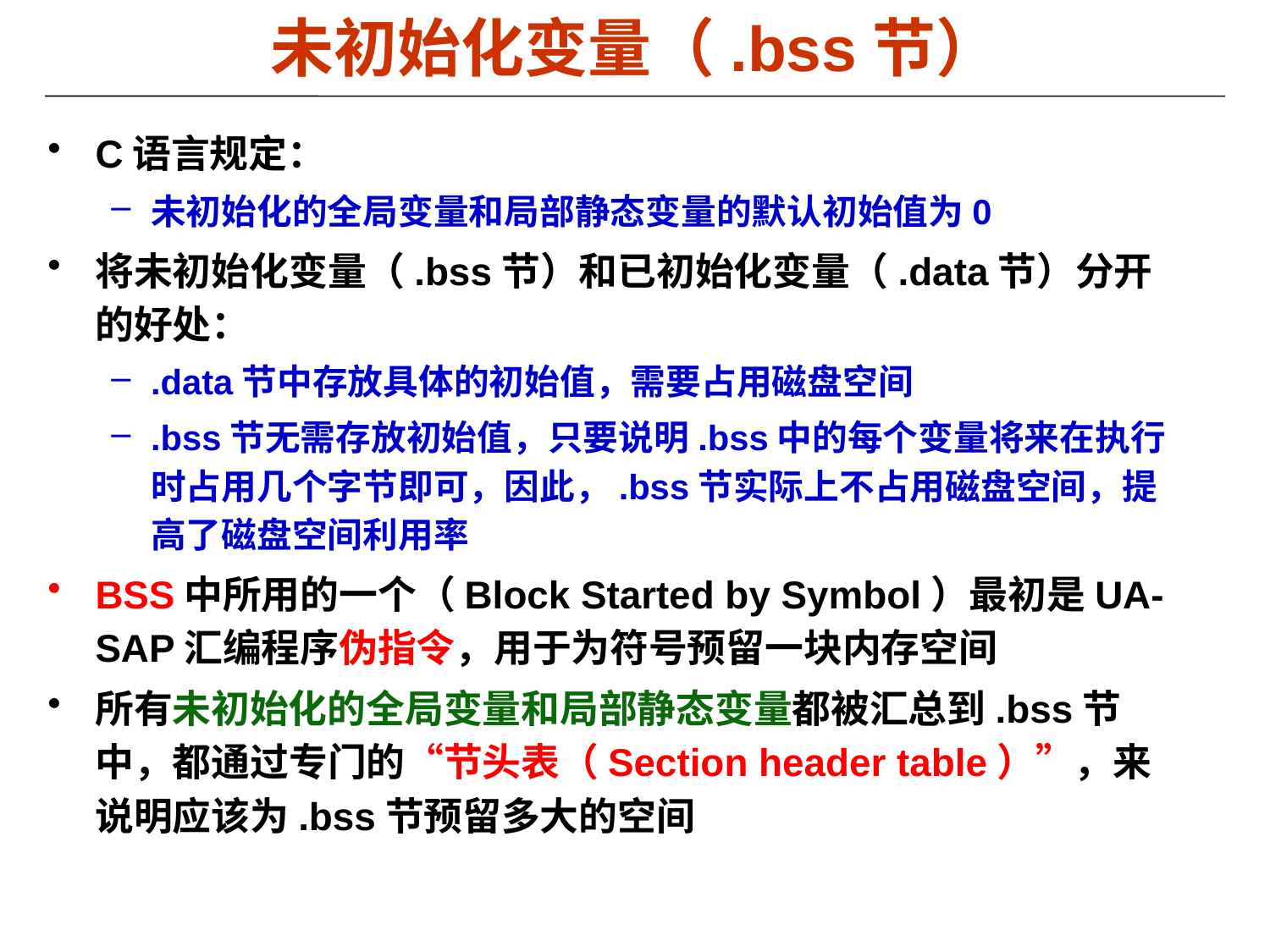

# 未初始化变量（.bss节）
C语言规定：
未初始化的全局变量和局部静态变量的默认初始值为0
将未初始化变量（.bss节）和已初始化变量（.data节）分开的好处：
.data节中存放具体的初始值，需要占用磁盘空间
.bss节无需存放初始值，只要说明.bss中的每个变量将来在执行时占用几个字节即可，因此，.bss节实际上不占用磁盘空间，提高了磁盘空间利用率
BSS中所用的一个（Block Started by Symbol）最初是UA-SAP汇编程序伪指令，用于为符号预留一块内存空间
所有未初始化的全局变量和局部静态变量都被汇总到.bss节中，都通过专门的“节头表（Section header table）”，来说明应该为.bss节预留多大的空间